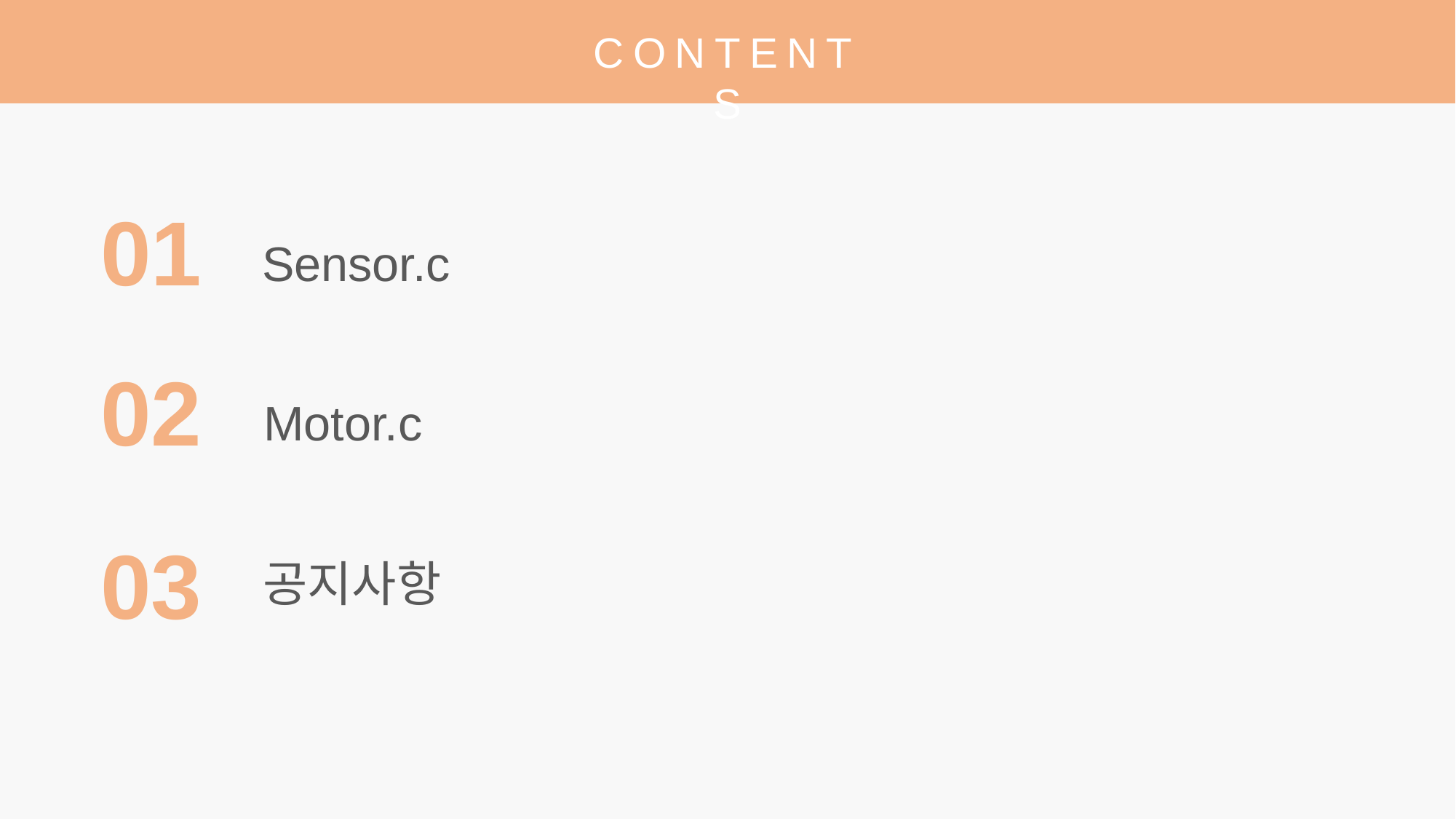

CONTENTS
01
Sensor.c
02
Motor.c
03
공지사항